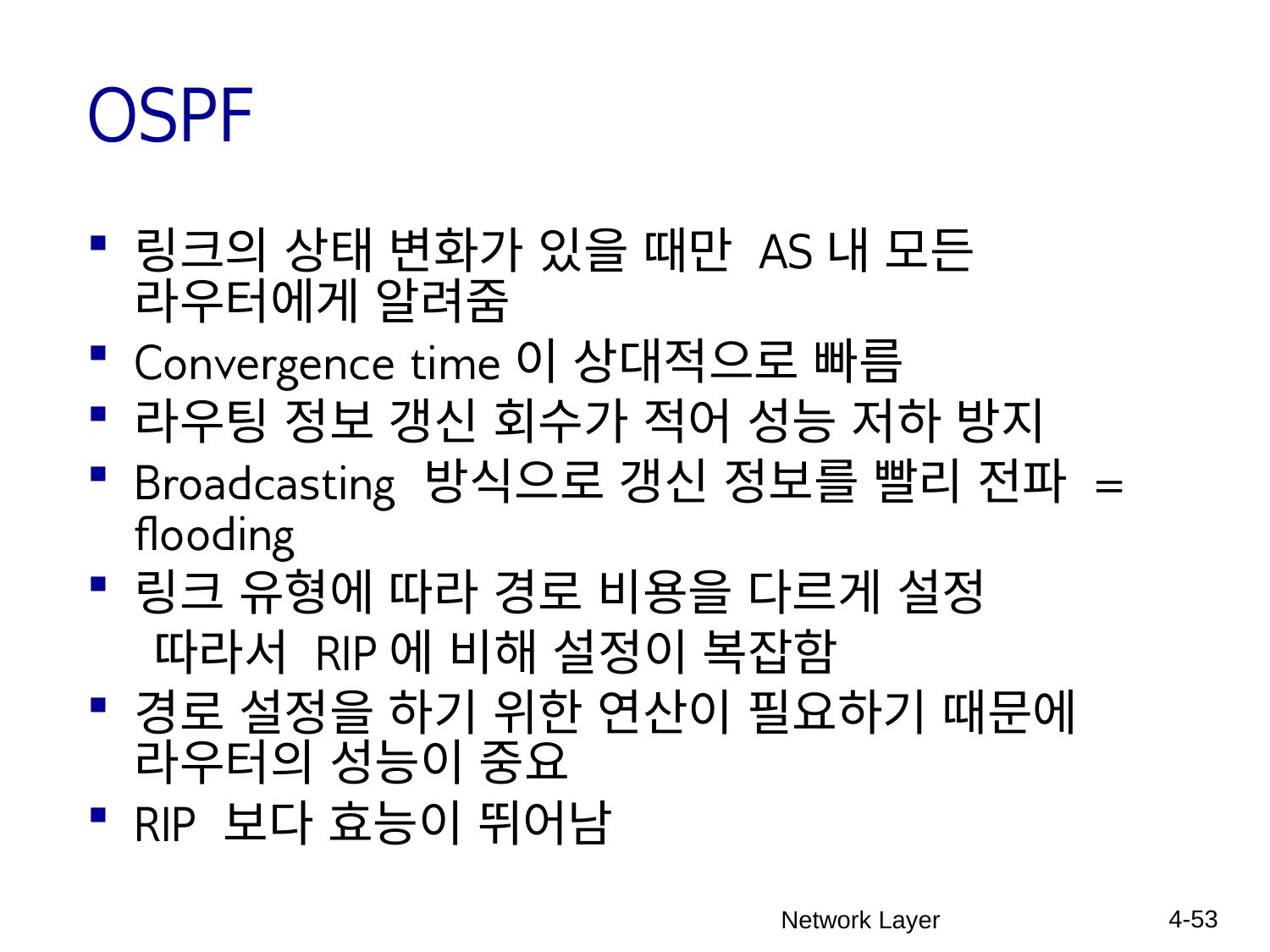

# OSPF
링크의 상태 변화가 있을 때만 AS내 모든 라우터에게 알려줌
Convergence time이 상대적으로 빠름
라우팅 정보 갱신 회수가 적어 성능 저하 방지
Broadcasting 방식으로 갱신 정보를 빨리 전파 = flooding
링크 유형에 따라 경로 비용을 다르게 설정
    따라서 RIP에 비해 설정이 복잡함
경로 설정을 하기 위한 연산이 필요하기 때문에 라우터의 성능이 중요
RIP 보다 효능이 뛰어남
4-53
Network Layer